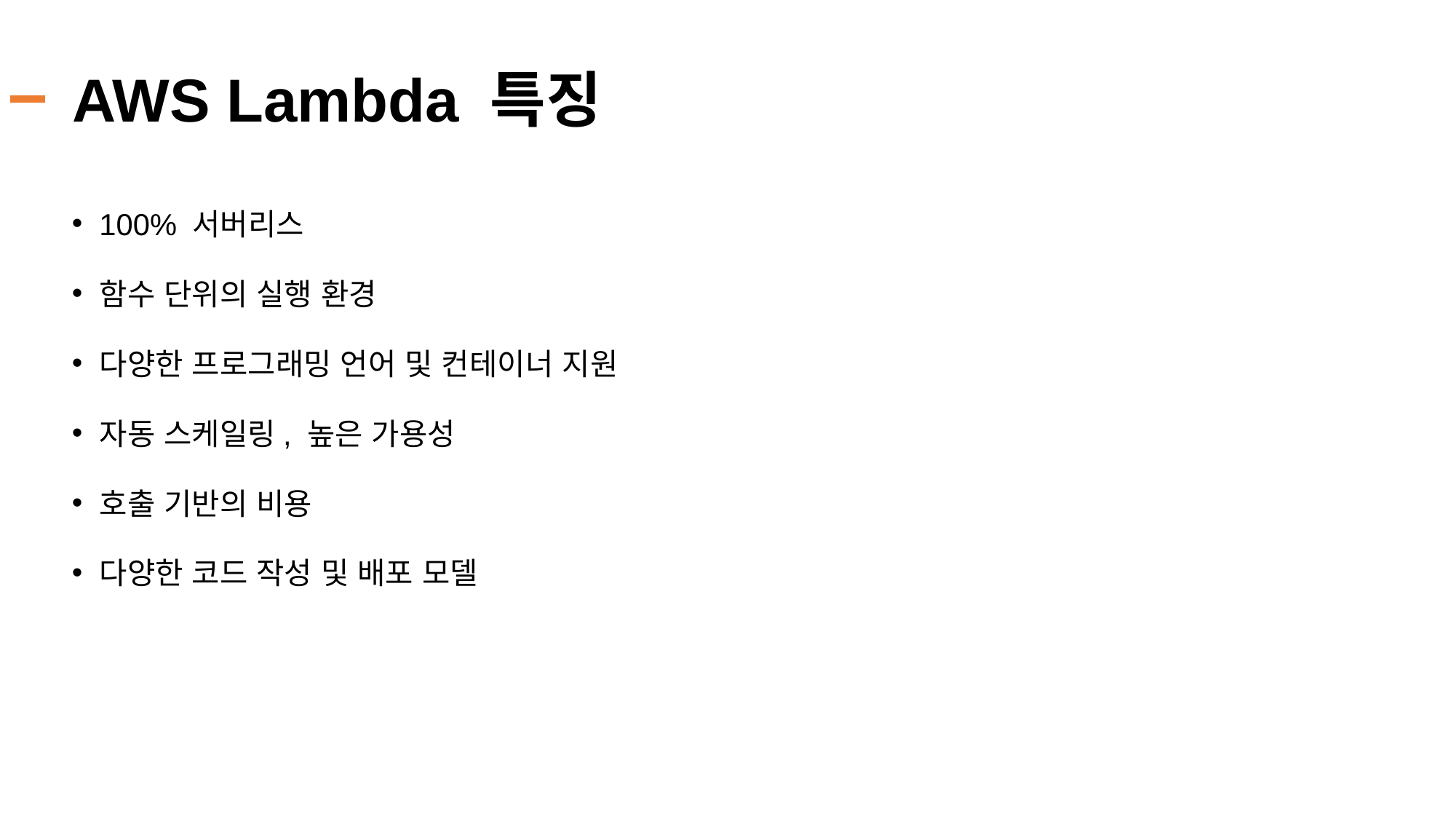

# AWS Lambda 특징

100% 서버리스
함수 단위의 실행 환경
다양한 프로그래밍 언어 및 컨테이너 지원
자동 스케일링, 높은 가용성
호출 기반의 비용
다양한 코드 작성 및 배포 모델